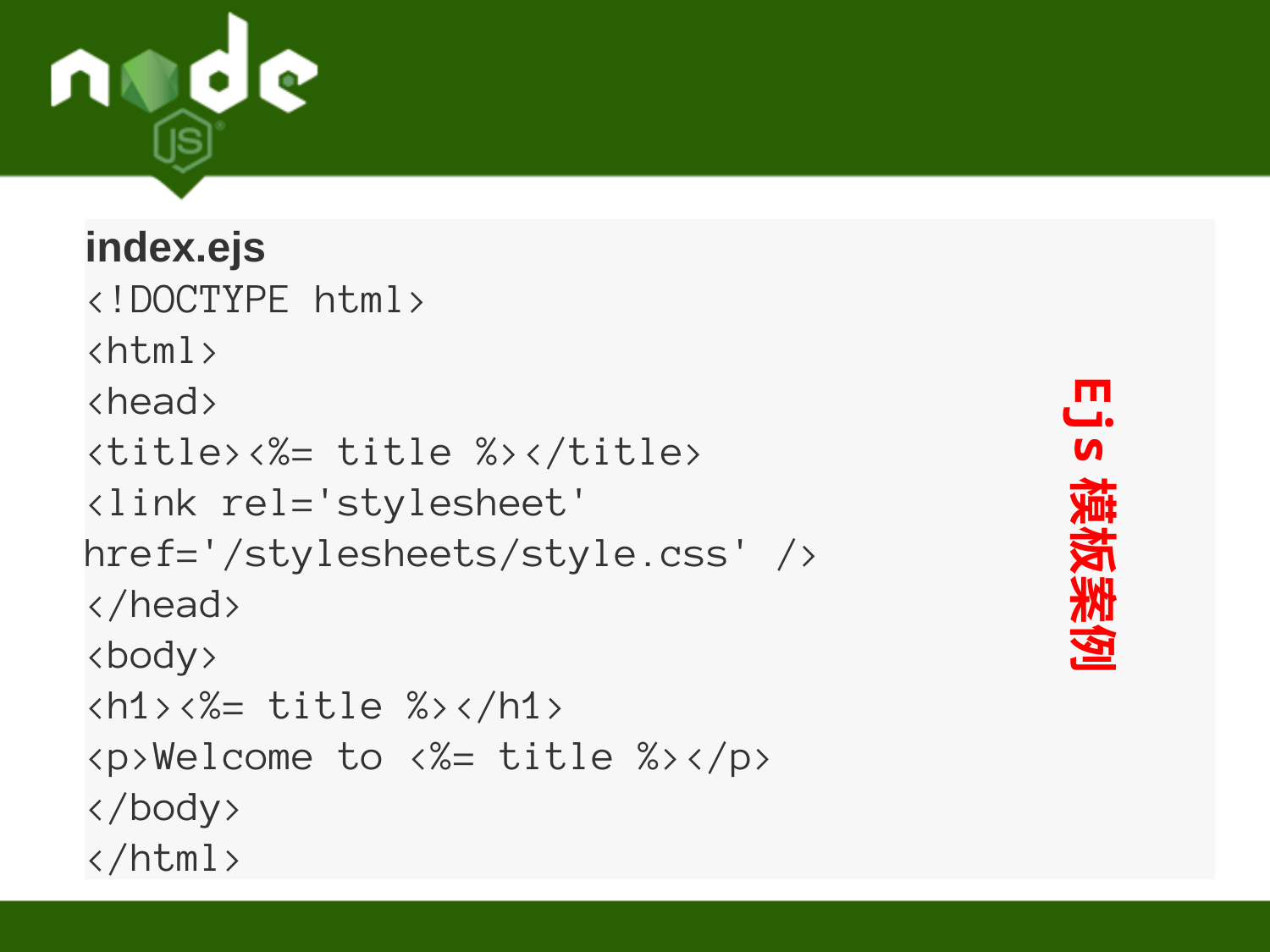

index.ejs
<!DOCTYPE html>
<html>
<head>
<title><%= title %></title>
<link rel='stylesheet' href='/stylesheets/style.css' />
</head>
<body>
<h1><%= title %></h1>
<p>Welcome to <%= title %></p>
</body>
</html>
Ejs模板案例